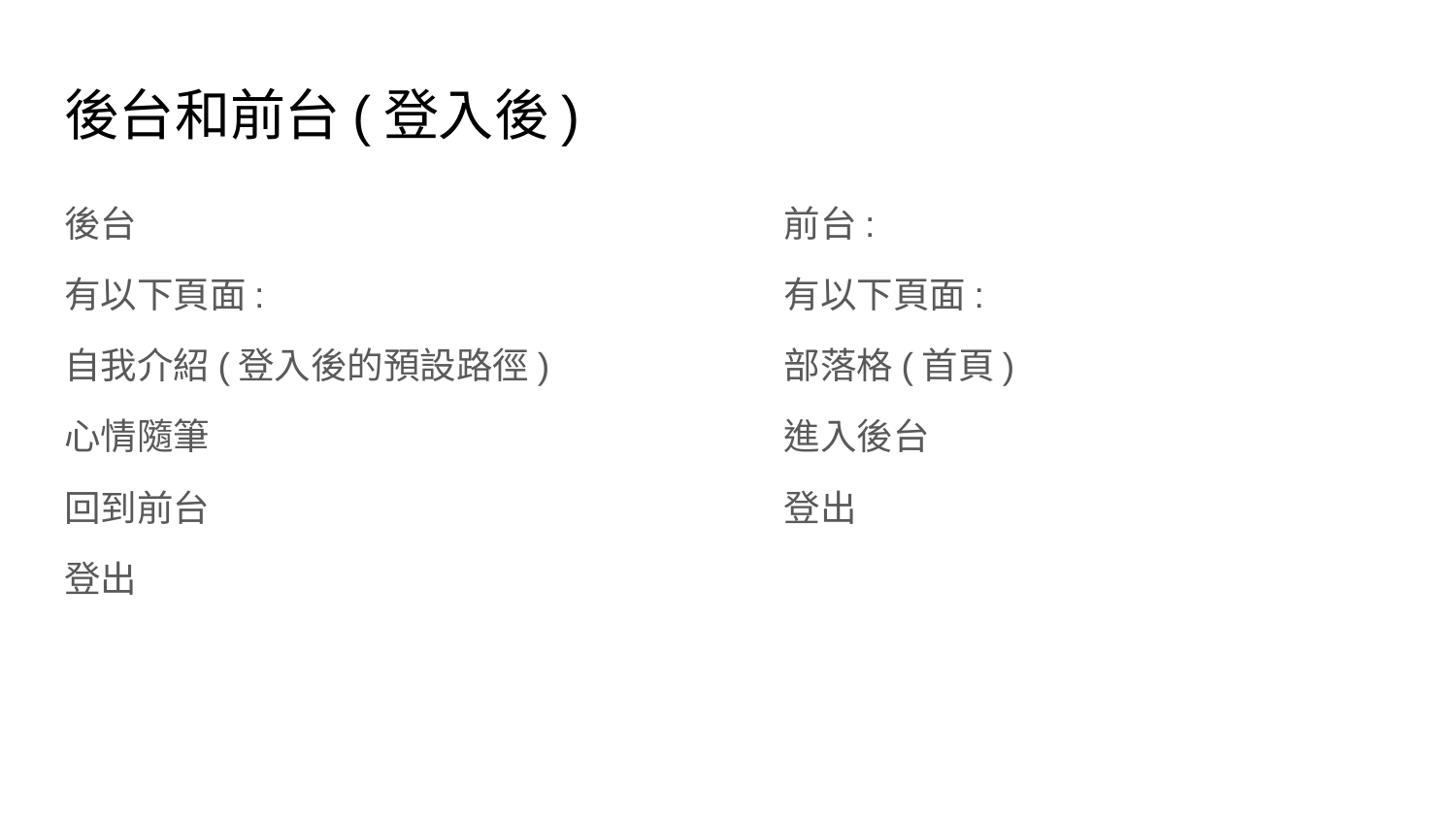

# 後台和前台(登入後)
後台
有以下頁面:
自我介紹(登入後的預設路徑)
心情隨筆
回到前台
登出

前台:
有以下頁面:
部落格(首頁)
進入後台
登出